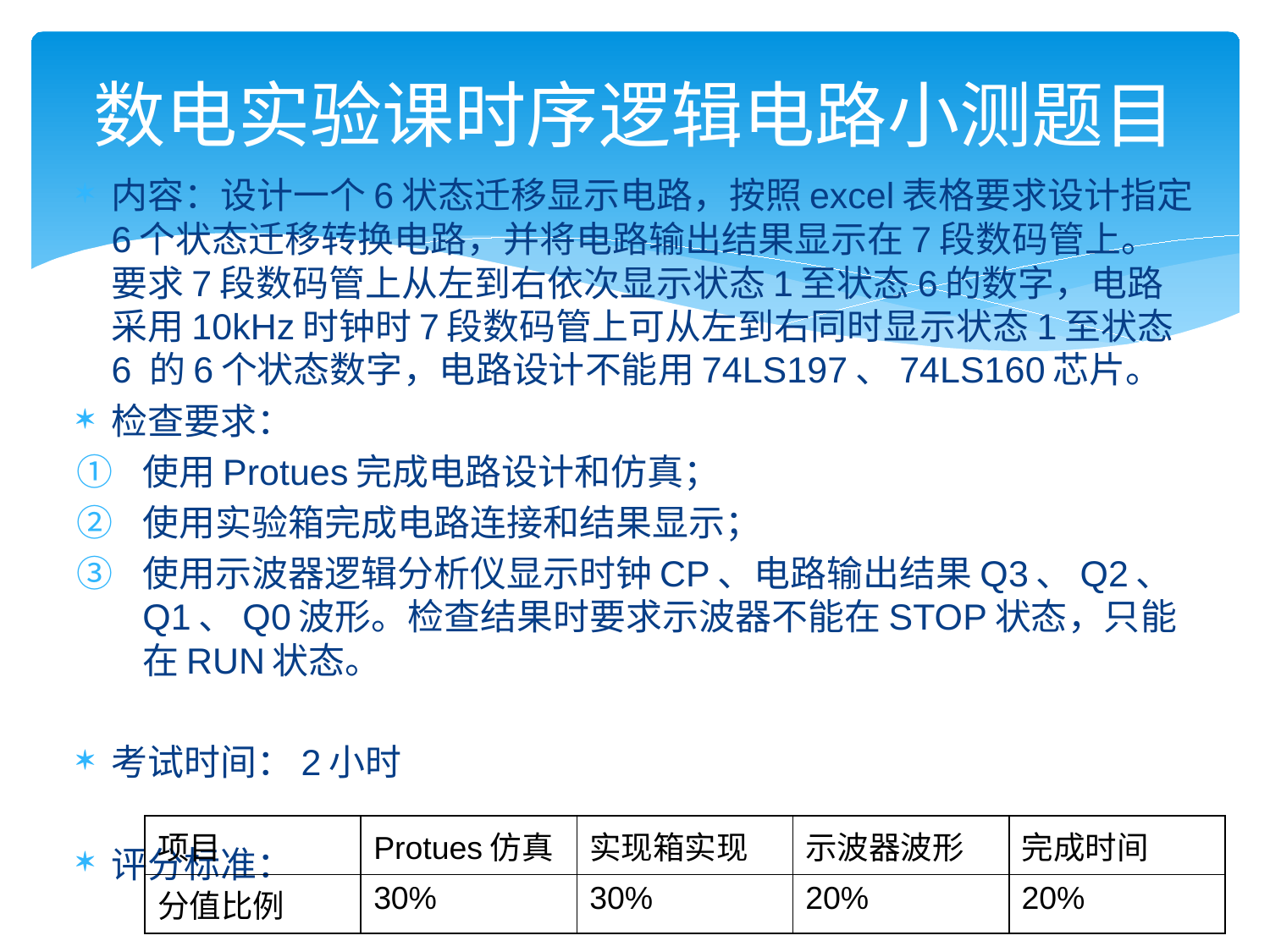

# 数电实验课时序逻辑电路小测题目
内容：设计一个6状态迁移显示电路，按照excel表格要求设计指定6个状态迁移转换电路，并将电路输出结果显示在7段数码管上。要求7段数码管上从左到右依次显示状态1至状态6的数字，电路采用10kHz时钟时7段数码管上可从左到右同时显示状态1至状态6 的6个状态数字，电路设计不能用74LS197、74LS160芯片。
检查要求：
使用Protues完成电路设计和仿真；
使用实验箱完成电路连接和结果显示；
使用示波器逻辑分析仪显示时钟CP、电路输出结果Q3、Q2、Q1、Q0波形。检查结果时要求示波器不能在STOP状态，只能在RUN状态。

考试时间：2小时

评分标准：
| 项目 | Protues仿真 | 实现箱实现 | 示波器波形 | 完成时间 |
| --- | --- | --- | --- | --- |
| 分值比例 | 30% | 30% | 20% | 20% |